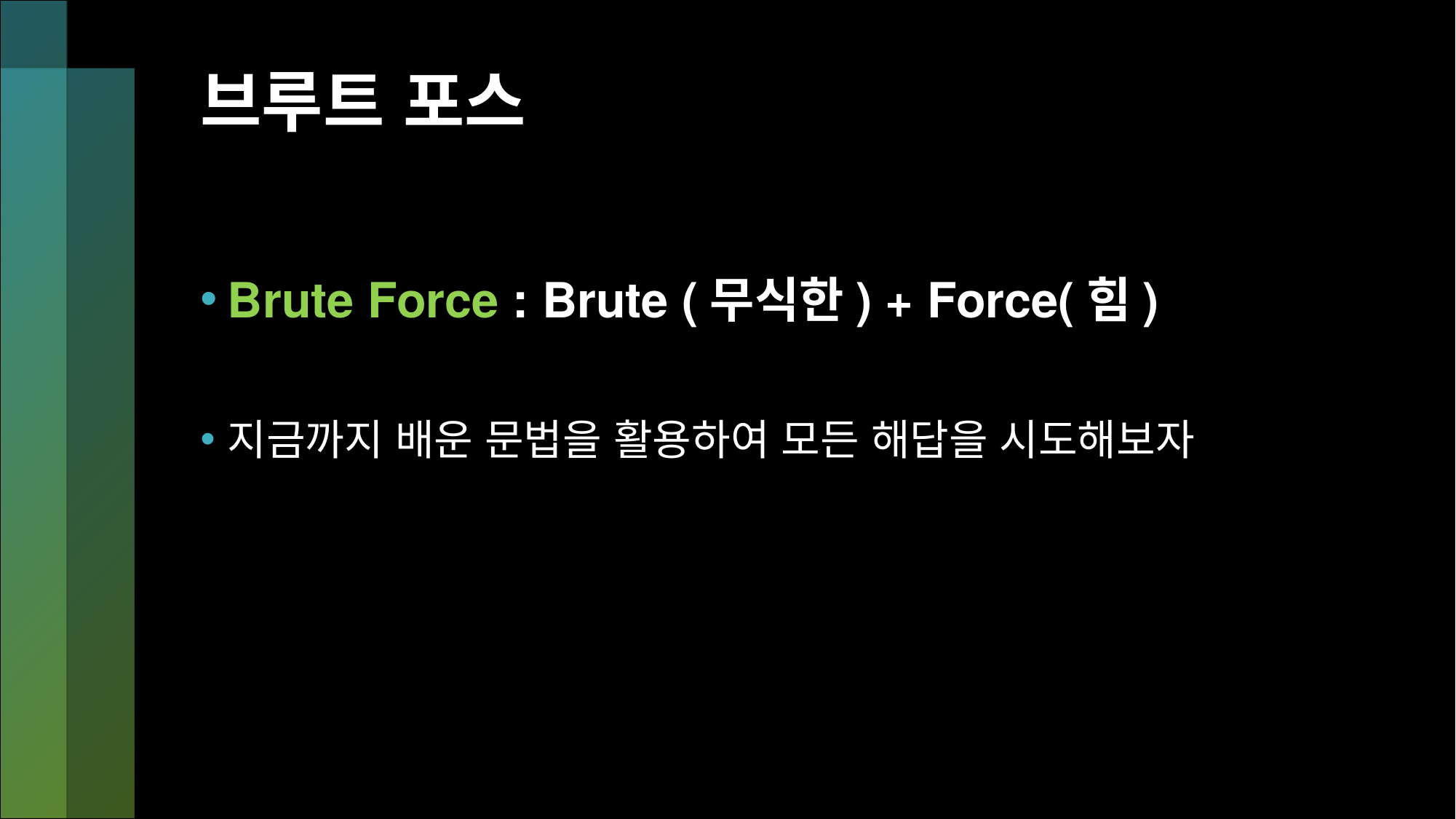

# 브루트 포스
Brute Force : Brute (무식한) + Force(힘)

지금까지 배운 문법을 활용하여 모든 해답을 시도해보자